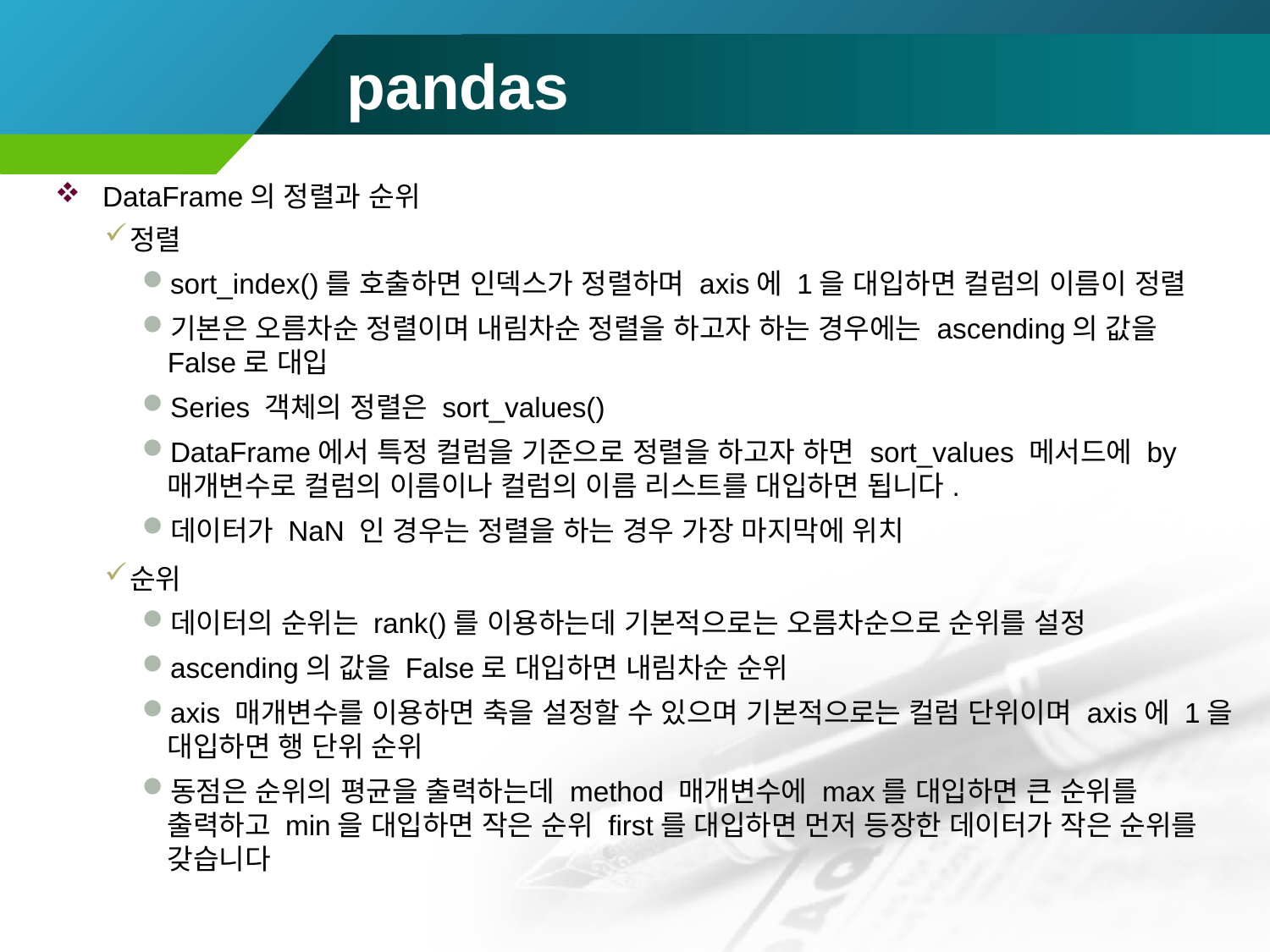

# pandas
DataFrame의 정렬과 순위
정렬
sort_index()를 호출하면 인덱스가 정렬하며 axis에 1을 대입하면 컬럼의 이름이 정렬
기본은 오름차순 정렬이며 내림차순 정렬을 하고자 하는 경우에는 ascending의 값을 False로 대입
Series 객체의 정렬은 sort_values()
DataFrame에서 특정 컬럼을 기준으로 정렬을 하고자 하면 sort_values 메서드에 by 매개변수로 컬럼의 이름이나 컬럼의 이름 리스트를 대입하면 됩니다.
데이터가 NaN 인 경우는 정렬을 하는 경우 가장 마지막에 위치
순위
데이터의 순위는 rank()를 이용하는데 기본적으로는 오름차순으로 순위를 설정
ascending의 값을 False로 대입하면 내림차순 순위
axis 매개변수를 이용하면 축을 설정할 수 있으며 기본적으로는 컬럼 단위이며 axis에 1을 대입하면 행 단위 순위
동점은 순위의 평균을 출력하는데 method 매개변수에 max를 대입하면 큰 순위를 출력하고 min을 대입하면 작은 순위 first를 대입하면 먼저 등장한 데이터가 작은 순위를 갖습니다